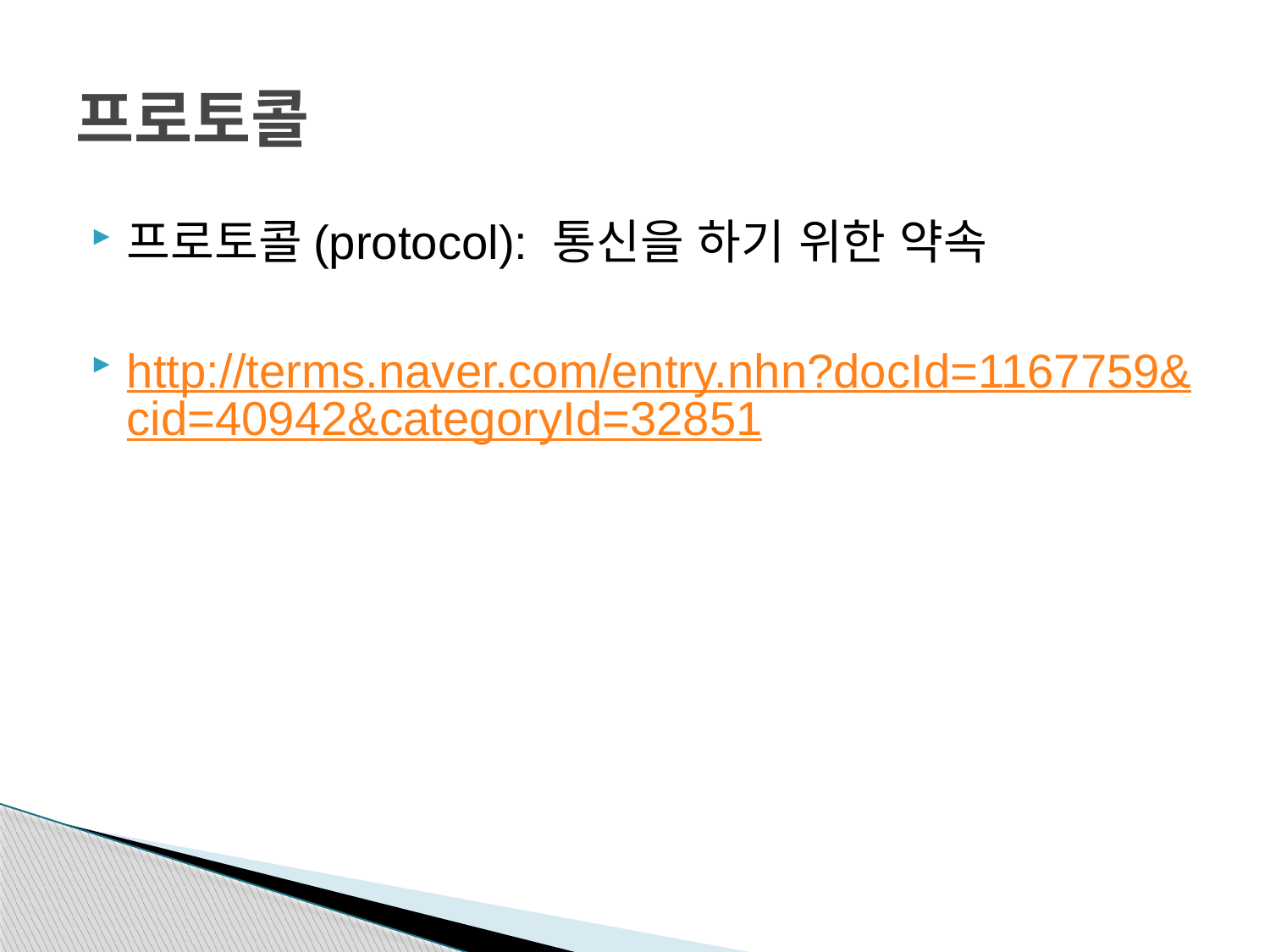

# 프로토콜
프로토콜(protocol): 통신을 하기 위한 약속

http://terms.naver.com/entry.nhn?docId=1167759&cid=40942&categoryId=32851